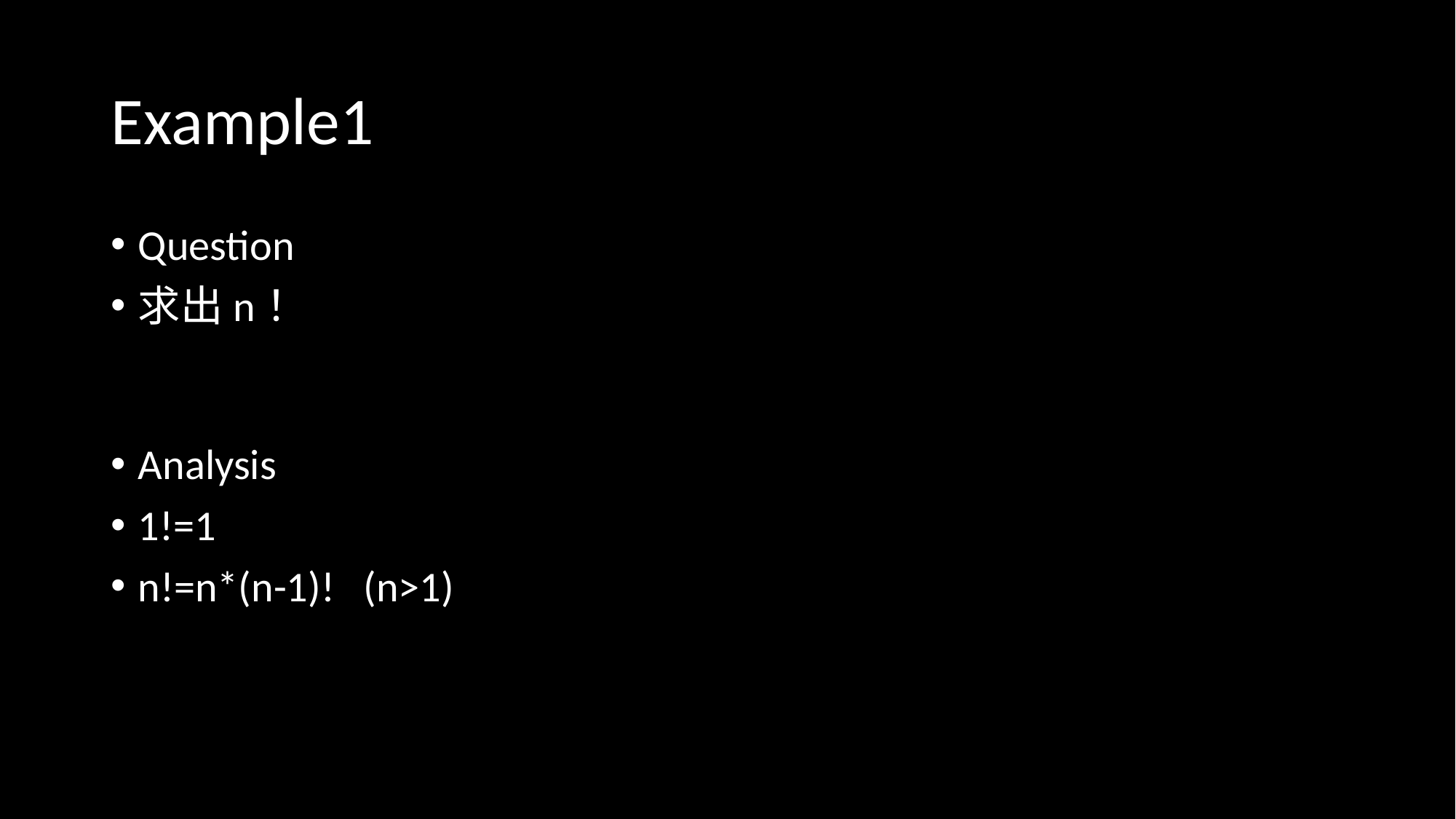

# Example1
Question
求出n！
Analysis
1!=1
n!=n*(n-1)!   (n>1)